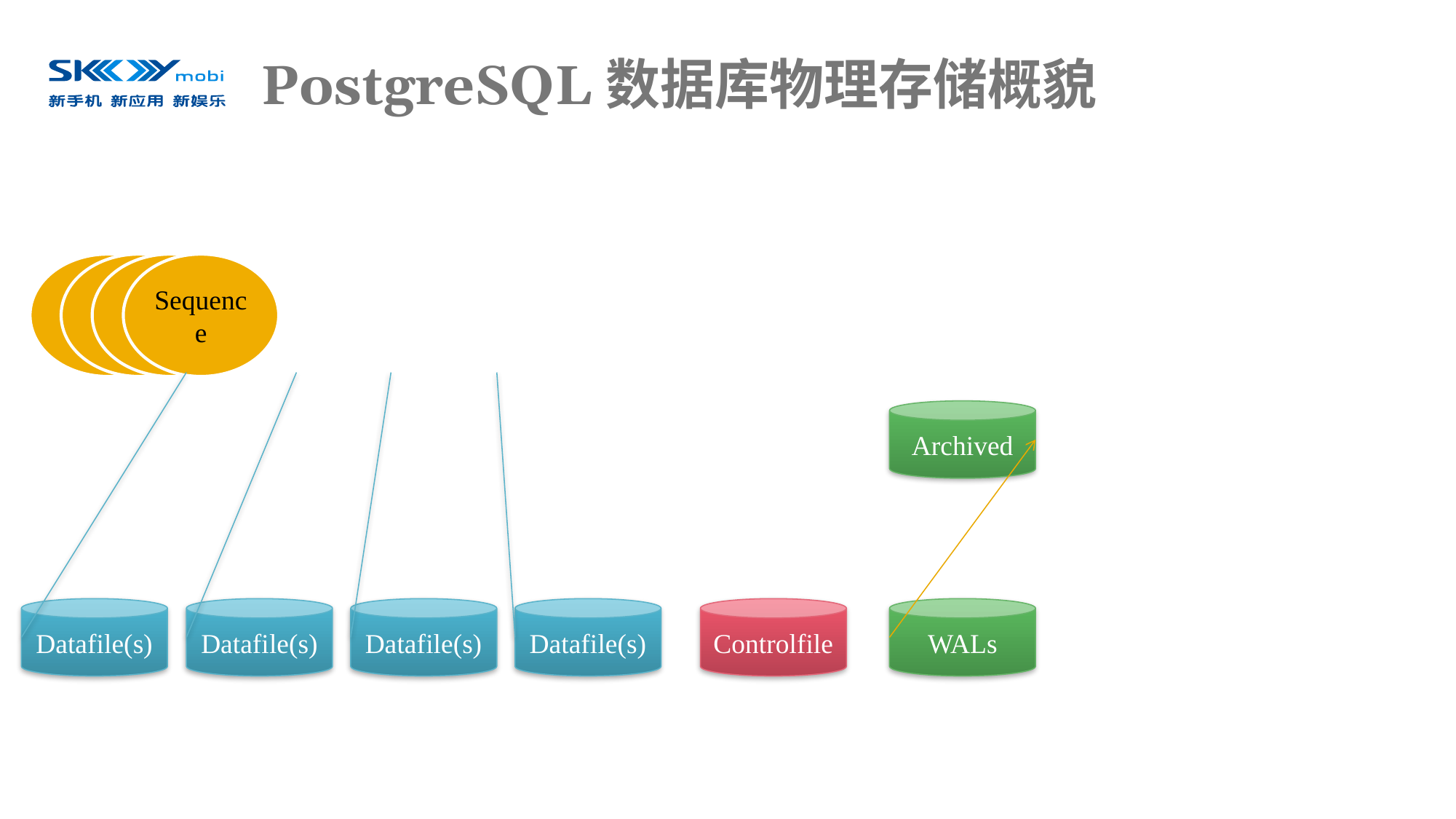

# PostgreSQL数据库物理存储概貌
Table
Toast
Index
Archived
Datafile(s)
Datafile(s)
Datafile(s)
Datafile(s)
Controlfile
WALs